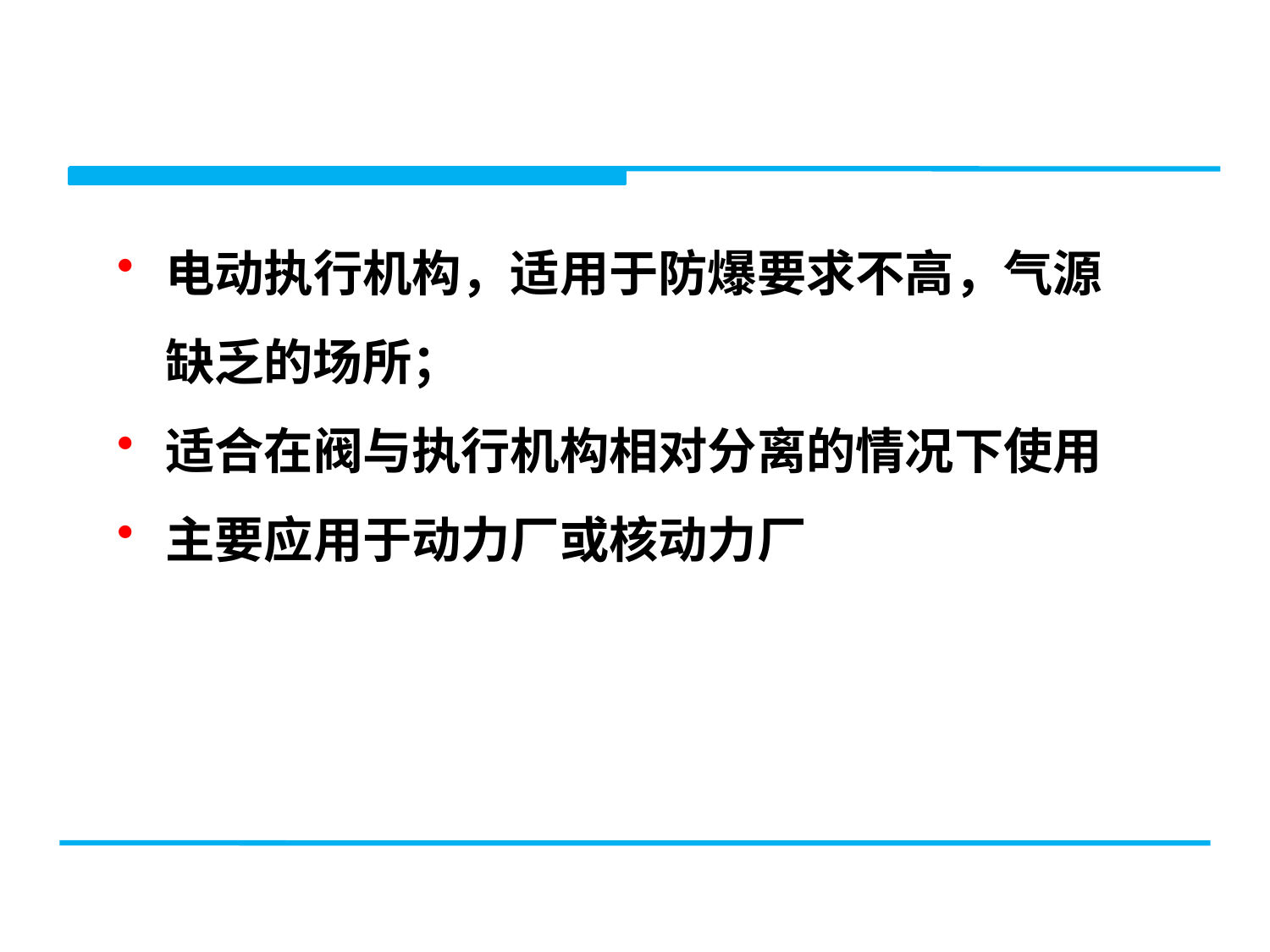

电动执行机构，适用于防爆要求不高，气源缺乏的场所；
适合在阀与执行机构相对分离的情况下使用
主要应用于动力厂或核动力厂